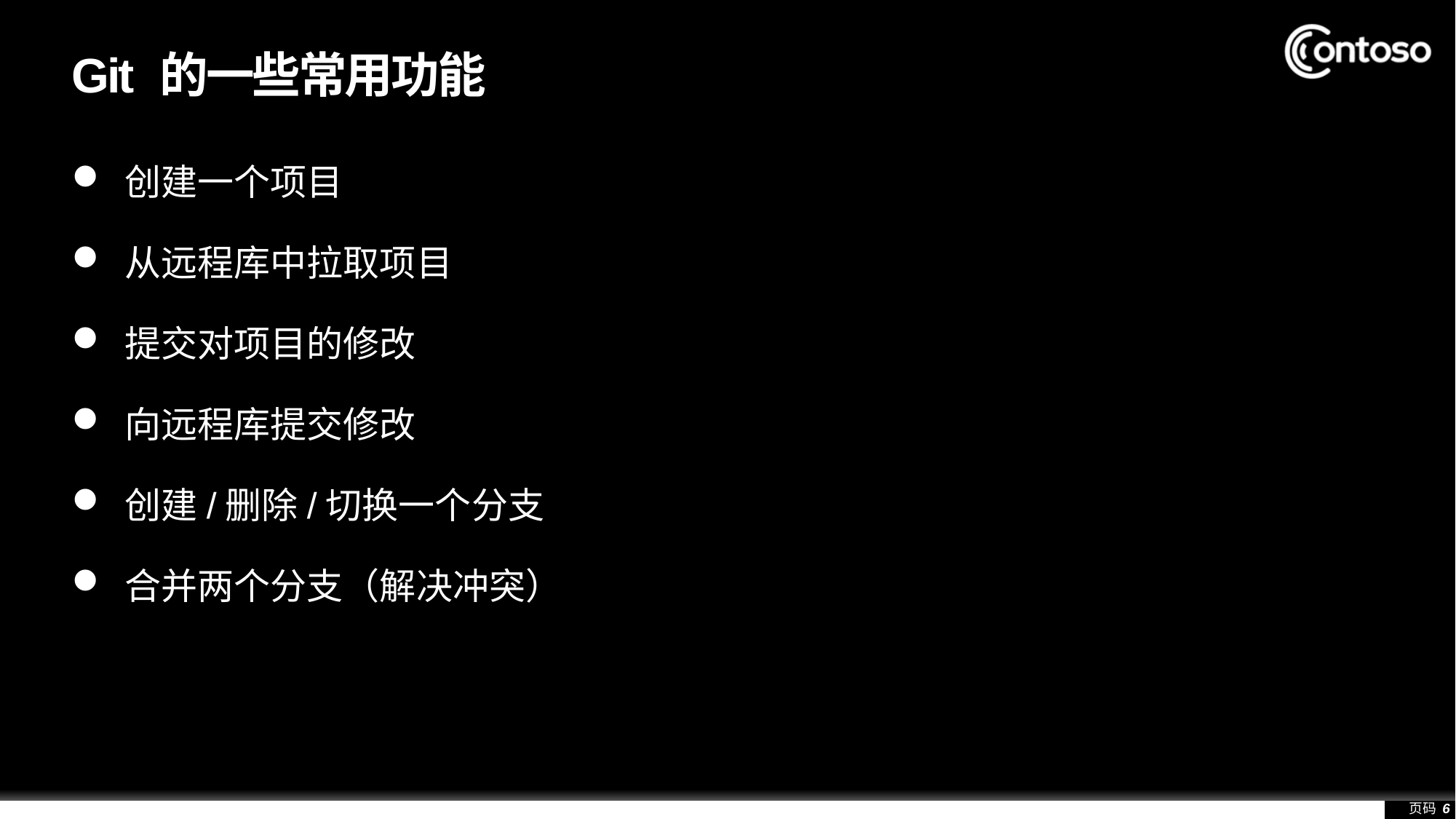

# Git 的一些常用功能
 创建一个项目
 从远程库中拉取项目
 提交对项目的修改
 向远程库提交修改
 创建/删除/切换一个分支
 合并两个分支（解决冲突）
页码 6